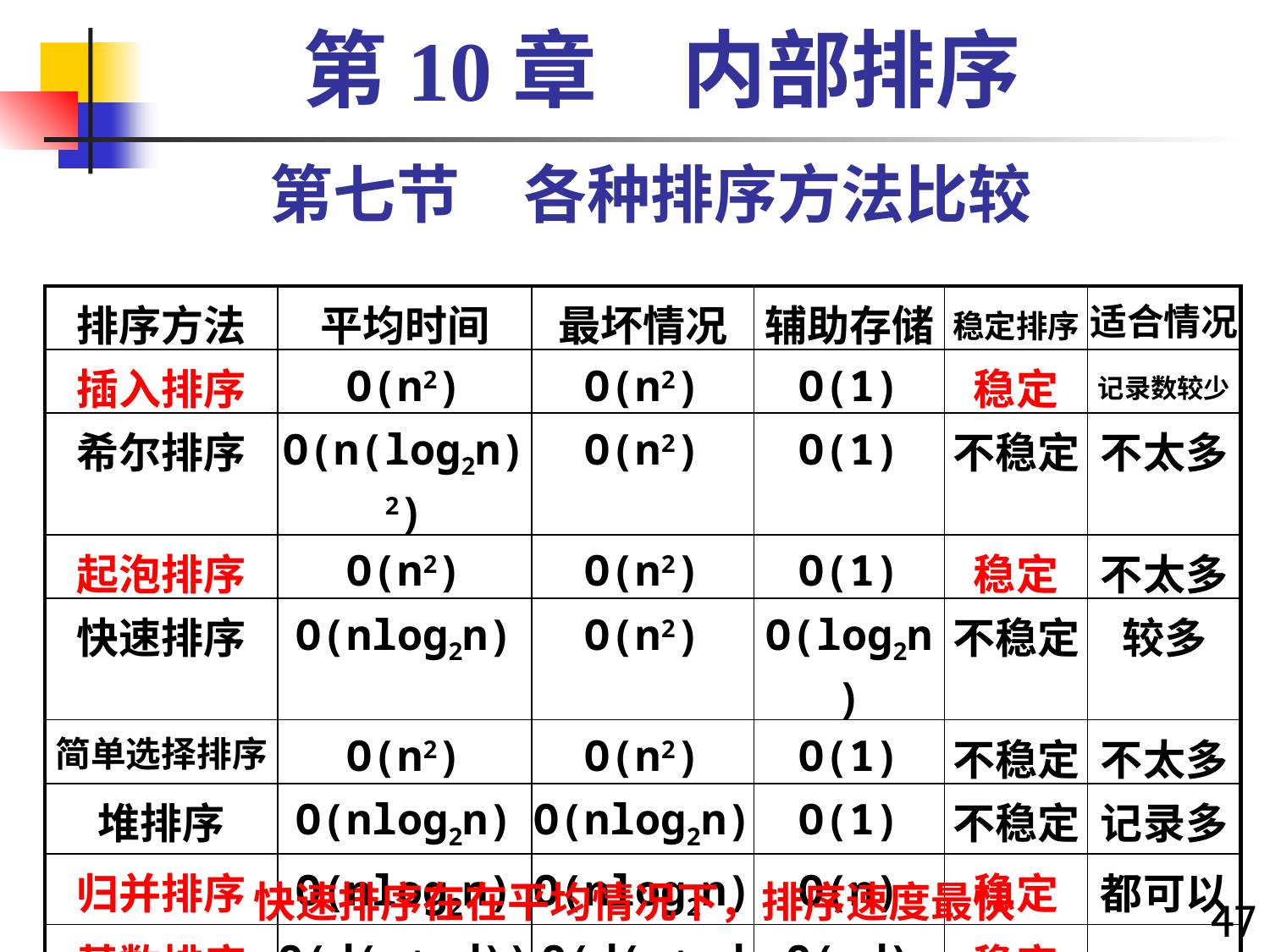

第10章　内部排序
第七节　各种排序方法比较
| 排序方法 | 平均时间 | 最坏情况 | 辅助存储 | 稳定排序 | 适合情况 |
| --- | --- | --- | --- | --- | --- |
| 插入排序 | O(n2) | O(n2) | O(1) | 稳定 | 记录数较少 |
| 希尔排序 | O(n(log2n)2) | O(n2) | O(1) | 不稳定 | 不太多 |
| 起泡排序 | O(n2) | O(n2) | O(1) | 稳定 | 不太多 |
| 快速排序 | O(nlog2n) | O(n2) | O(log2n) | 不稳定 | 较多 |
| 简单选择排序 | O(n2) | O(n2) | O(1) | 不稳定 | 不太多 |
| 堆排序 | O(nlog2n) | O(nlog2n) | O(1) | 不稳定 | 记录多 |
| 归并排序 | O(nlog2n) | O(nlog2n) | O(n) | 稳定 | 都可以 |
| 基数排序 | O(d(n+rd)) | O(d(n+rd)) | O(rd) | 稳定 | 关键字位数少 |
快速排序在在平均情况下，排序速度最快
47